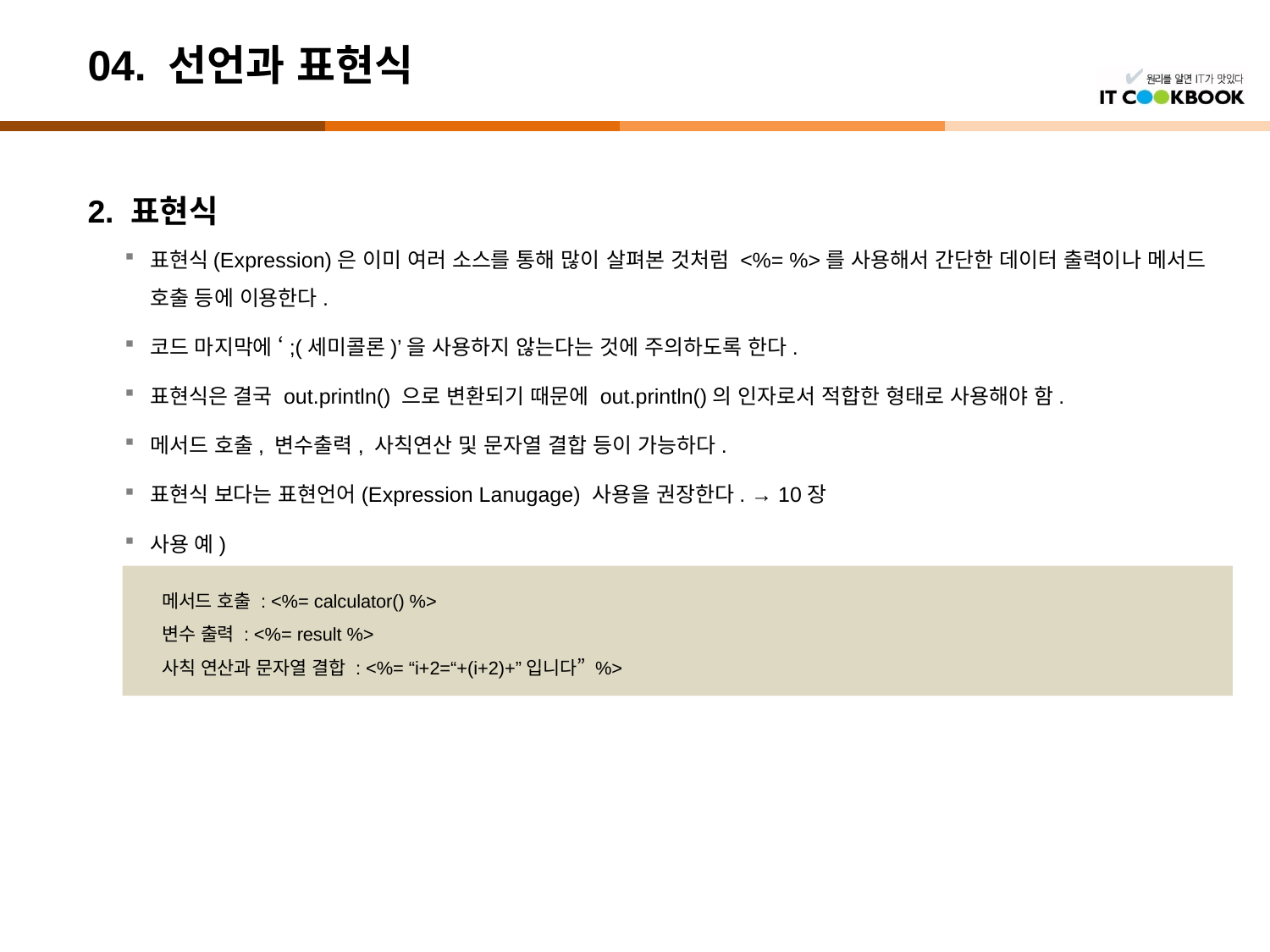

# 04. 선언과 표현식
2. 표현식
표현식(Expression)은 이미 여러 소스를 통해 많이 살펴본 것처럼 <%= %>를 사용해서 간단한 데이터 출력이나 메서드 호출 등에 이용한다.
코드 마지막에 ‘;(세미콜론)’을 사용하지 않는다는 것에 주의하도록 한다.
표현식은 결국 out.println() 으로 변환되기 때문에 out.println()의 인자로서 적합한 형태로 사용해야 함.
메서드 호출, 변수출력, 사칙연산 및 문자열 결합 등이 가능하다.
표현식 보다는 표현언어(Expression Lanugage) 사용을 권장한다. → 10장
사용 예)

메서드 호출 : <%= calculator() %>
변수 출력 : <%= result %>
사칙 연산과 문자열 결합 : <%= “i+2=“+(i+2)+”입니다” %>